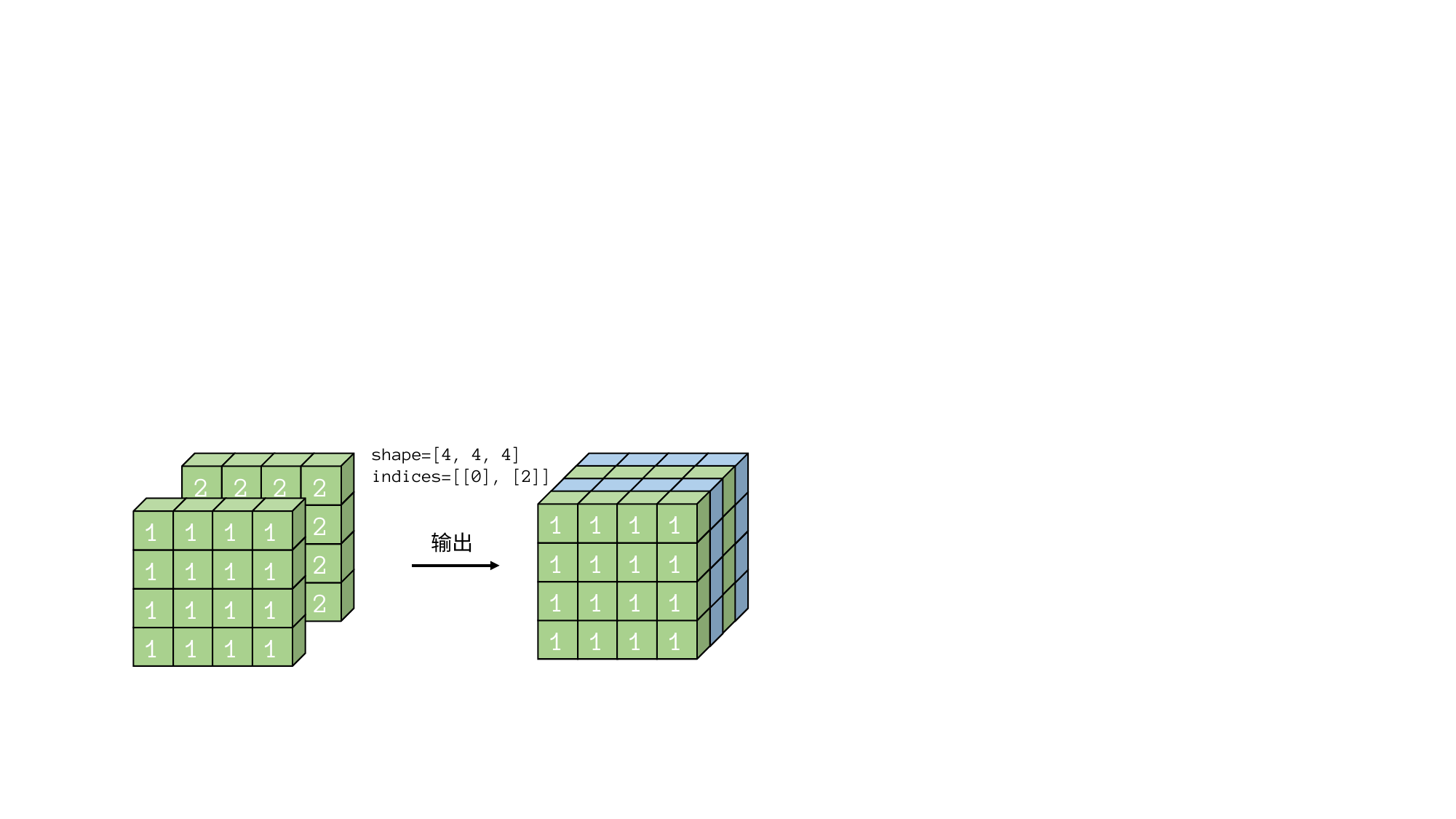

shape=[4, 4, 4]
indices=[[0], [2]]
2
2
2
2
2
2
2
2
1
1
1
1
2
2
2
2
1
1
1
1
1
1
1
1
1
1
1
1
1
1
1
1
1
1
1
2
1
1
1
2
1
1
1
1
1
1
1
1
1
1
1
2
输出
1
1
1
2
1
1
1
2
1
1
1
1
1
1
1
1
1
1
1
2
1
1
1
2
1
1
1
2
1
1
1
1
1
1
1
1
1
1
1
2
1
1
1
1